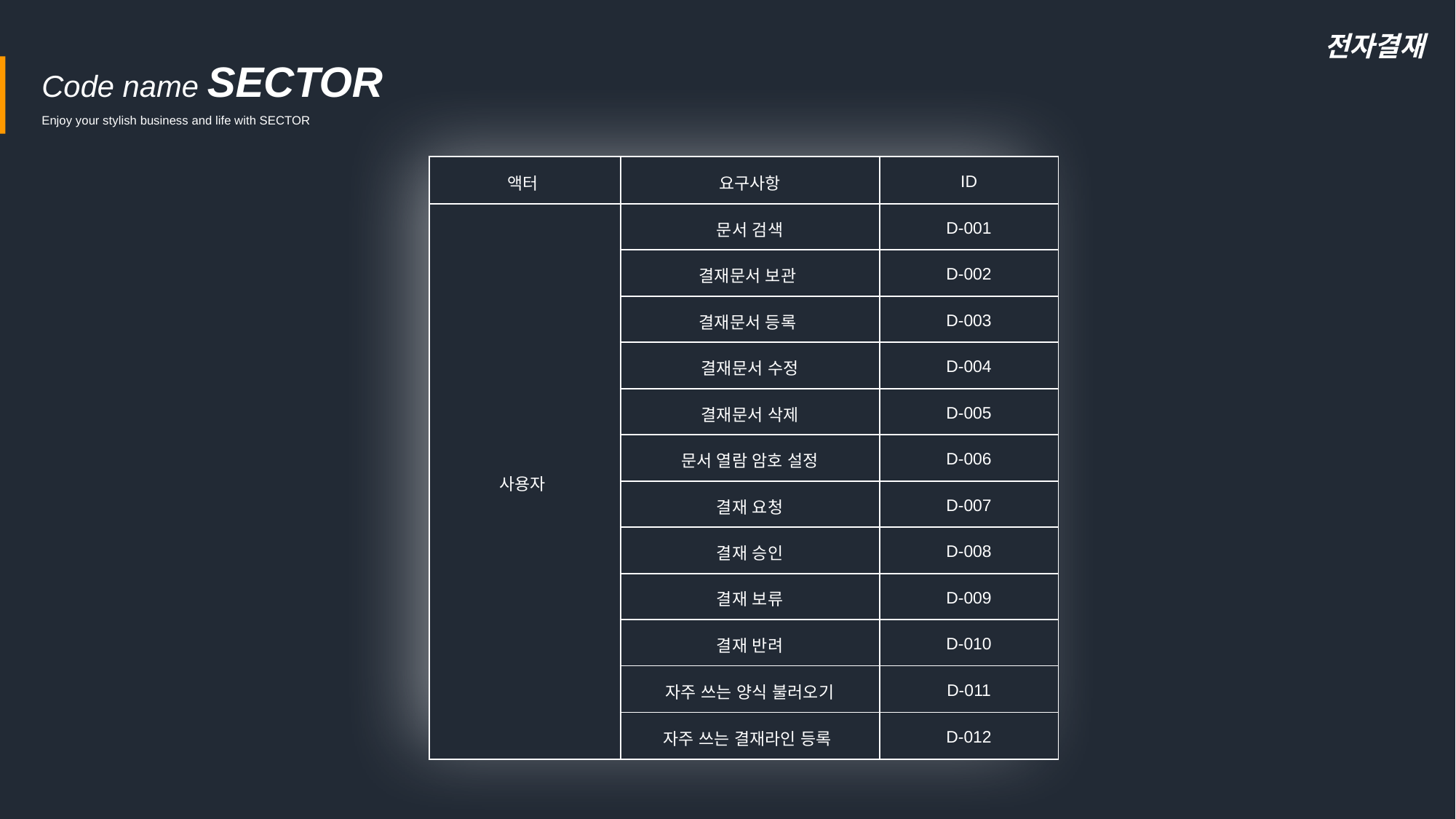

Code name SECTOR
Enjoy your stylish business and life with SECTOR
전자결재

| 액터 | 요구사항 | ID |
| --- | --- | --- |
| 사용자 | 문서 검색 | D-001 |
|  | 결재문서 보관 | D-002 |
|  | 결재문서 등록 | D-003 |
|  | 결재문서 수정 | D-004 |
|  | 결재문서 삭제 | D-005 |
|  | 문서 열람 암호 설정 | D-006 |
|  | 결재 요청 | D-007 |
|  | 결재 승인 | D-008 |
|  | 결재 보류 | D-009 |
|  | 결재 반려 | D-010 |
|  | 자주 쓰는 양식 불러오기 | D-011 |
|  | 자주 쓰는 결재라인 등록 | D-012 |